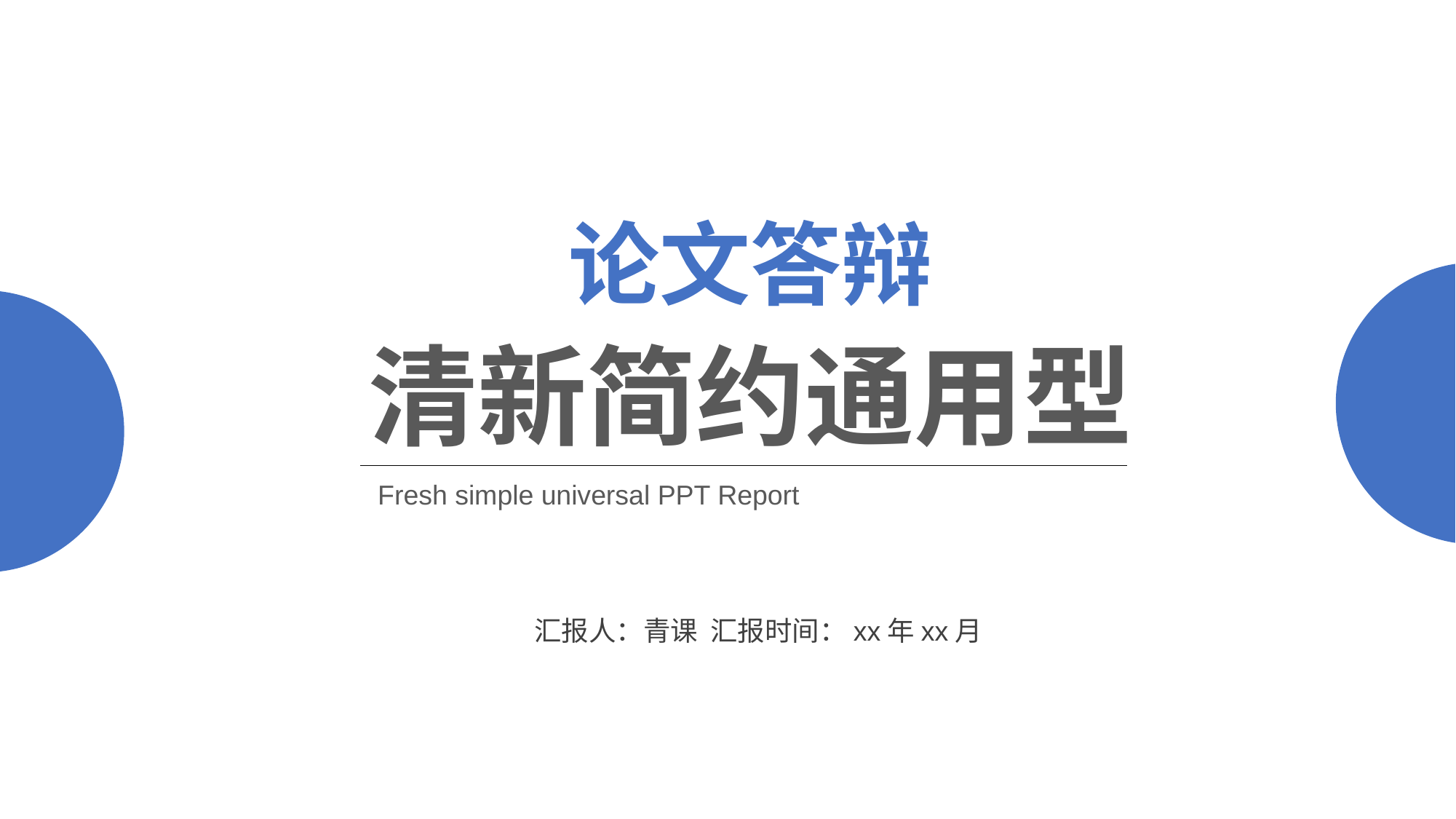

论文答辩

清新简约通用型
Fresh simple universal PPT Report
汇报人：青课  汇报时间：xx年xx月